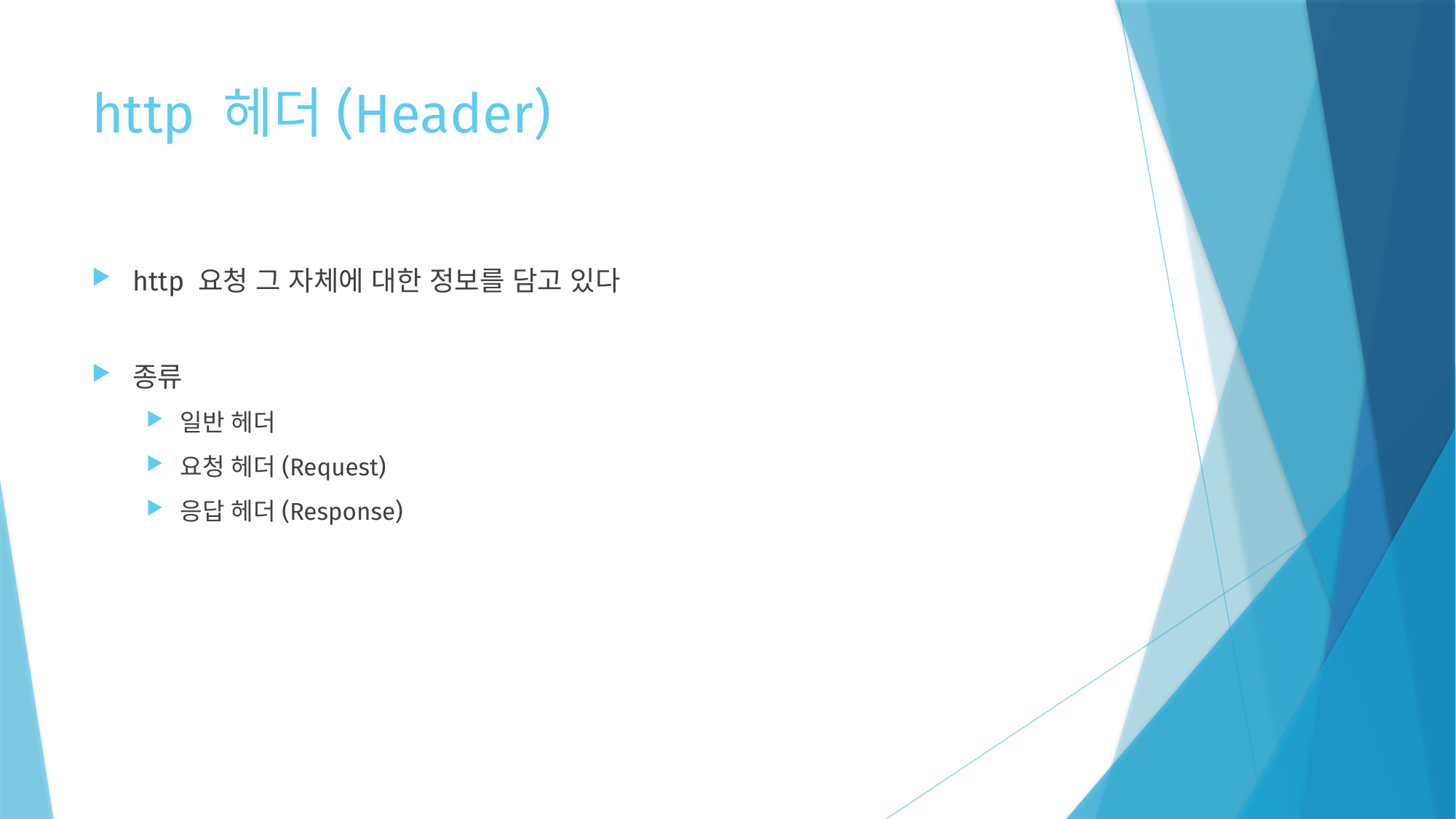

# http 헤더(Header)
http 요청 그 자체에 대한 정보를 담고 있다

종류
일반 헤더
요청 헤더(Request)
응답 헤더(Response)